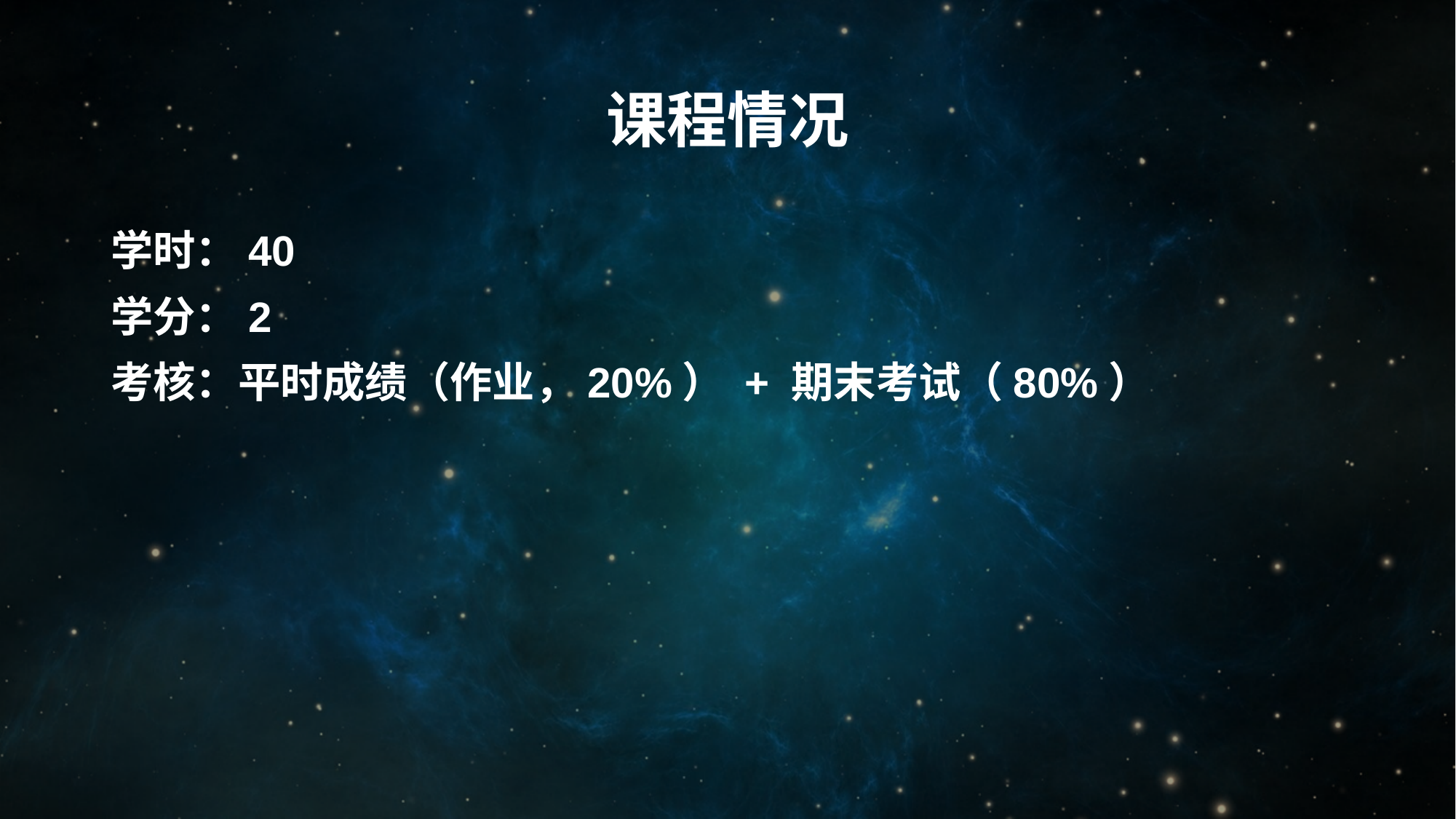

# 课程情况
学时：40
学分：2
考核：平时成绩（作业，20%） + 期末考试（80%）